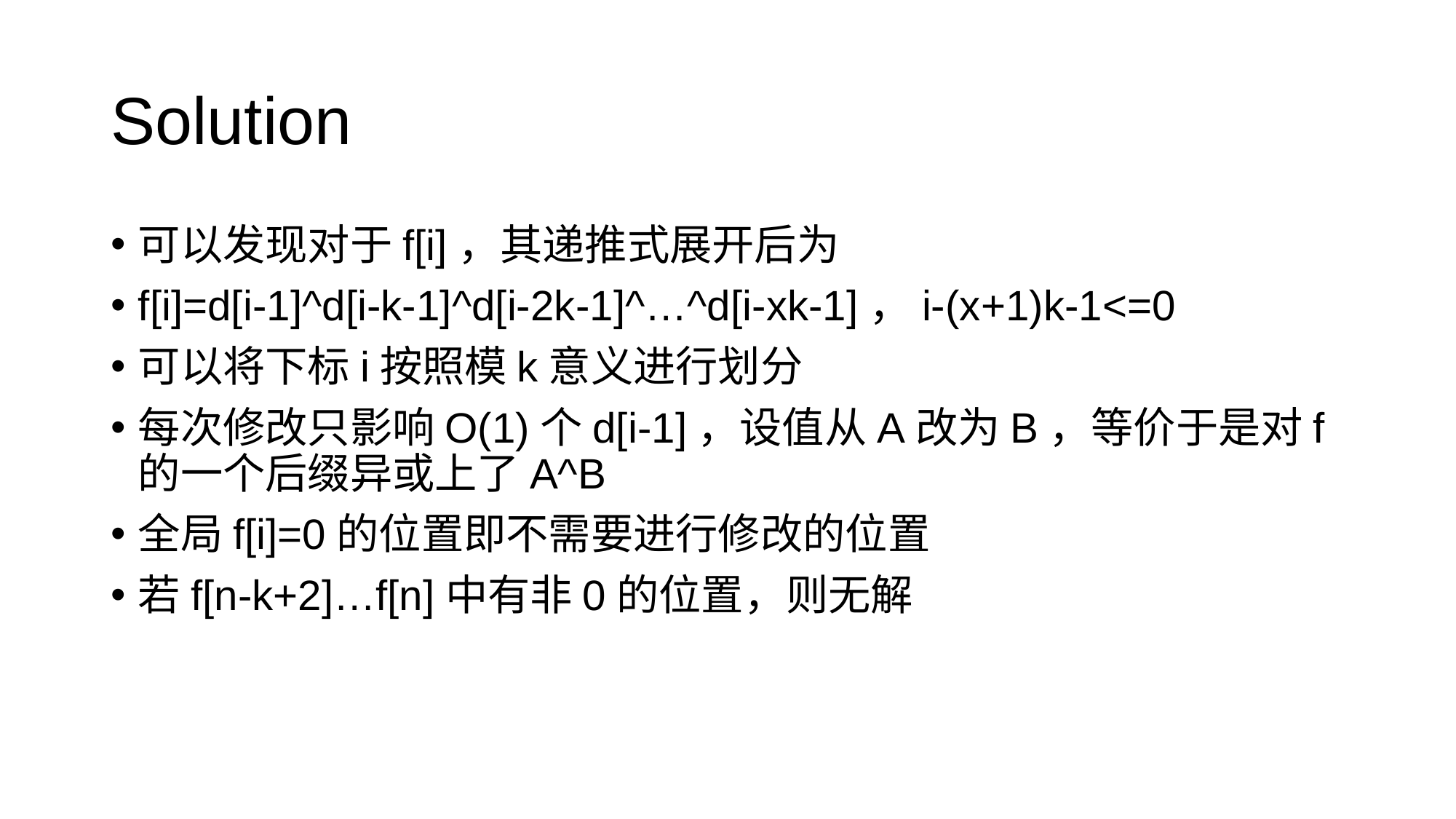

# Solution
可以发现对于f[i]，其递推式展开后为
f[i]=d[i-1]^d[i-k-1]^d[i-2k-1]^…^d[i-xk-1]，i-(x+1)k-1<=0
可以将下标i按照模k意义进行划分
每次修改只影响O(1)个d[i-1]，设值从A改为B，等价于是对f的一个后缀异或上了A^B
全局f[i]=0的位置即不需要进行修改的位置
若f[n-k+2]…f[n]中有非0的位置，则无解